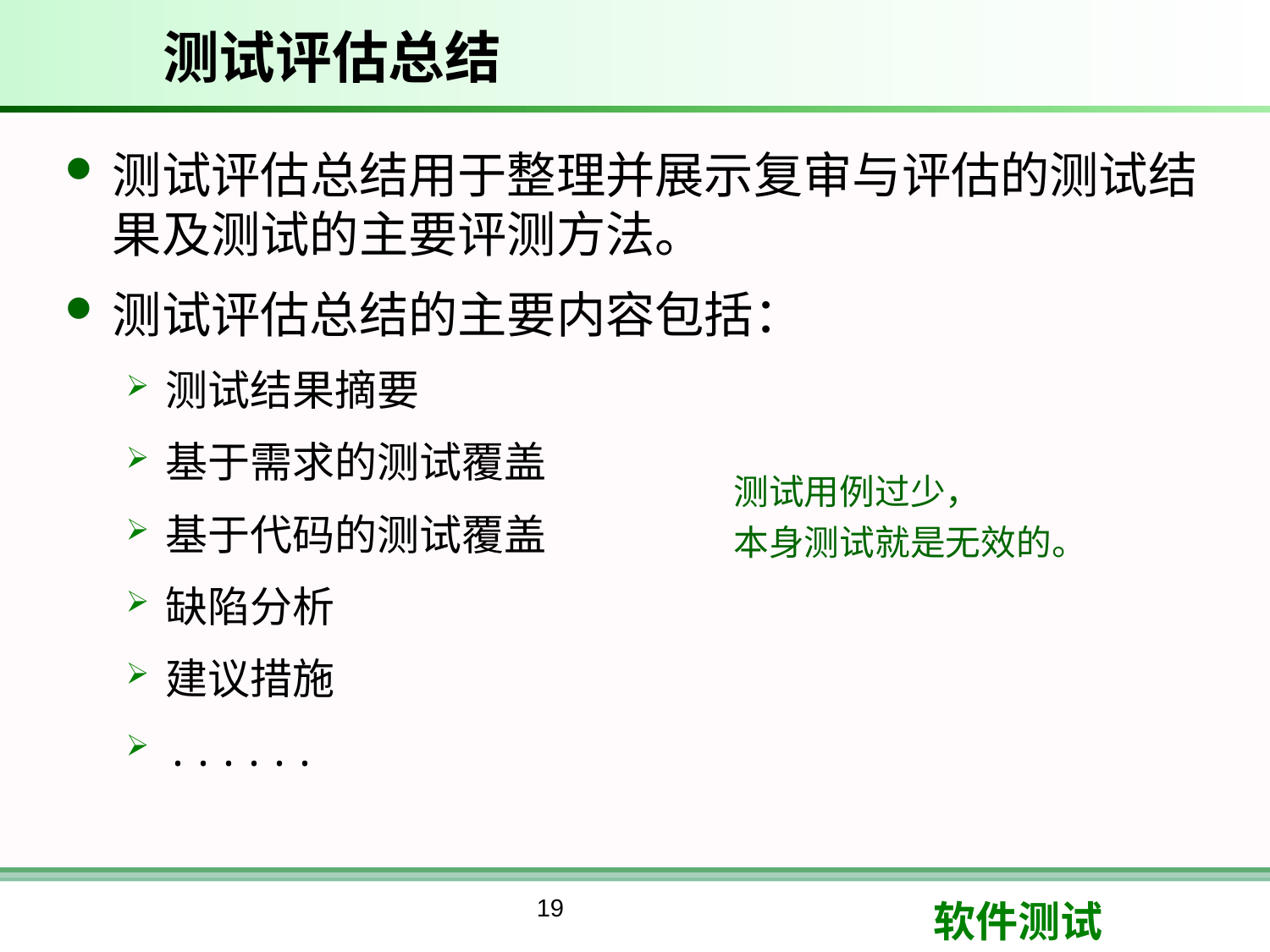

# 测试评估总结
测试评估总结用于整理并展示复审与评估的测试结果及测试的主要评测方法。
测试评估总结的主要内容包括：
测试结果摘要
基于需求的测试覆盖
基于代码的测试覆盖
缺陷分析
建议措施
......
测试用例过少，
本身测试就是无效的。
19